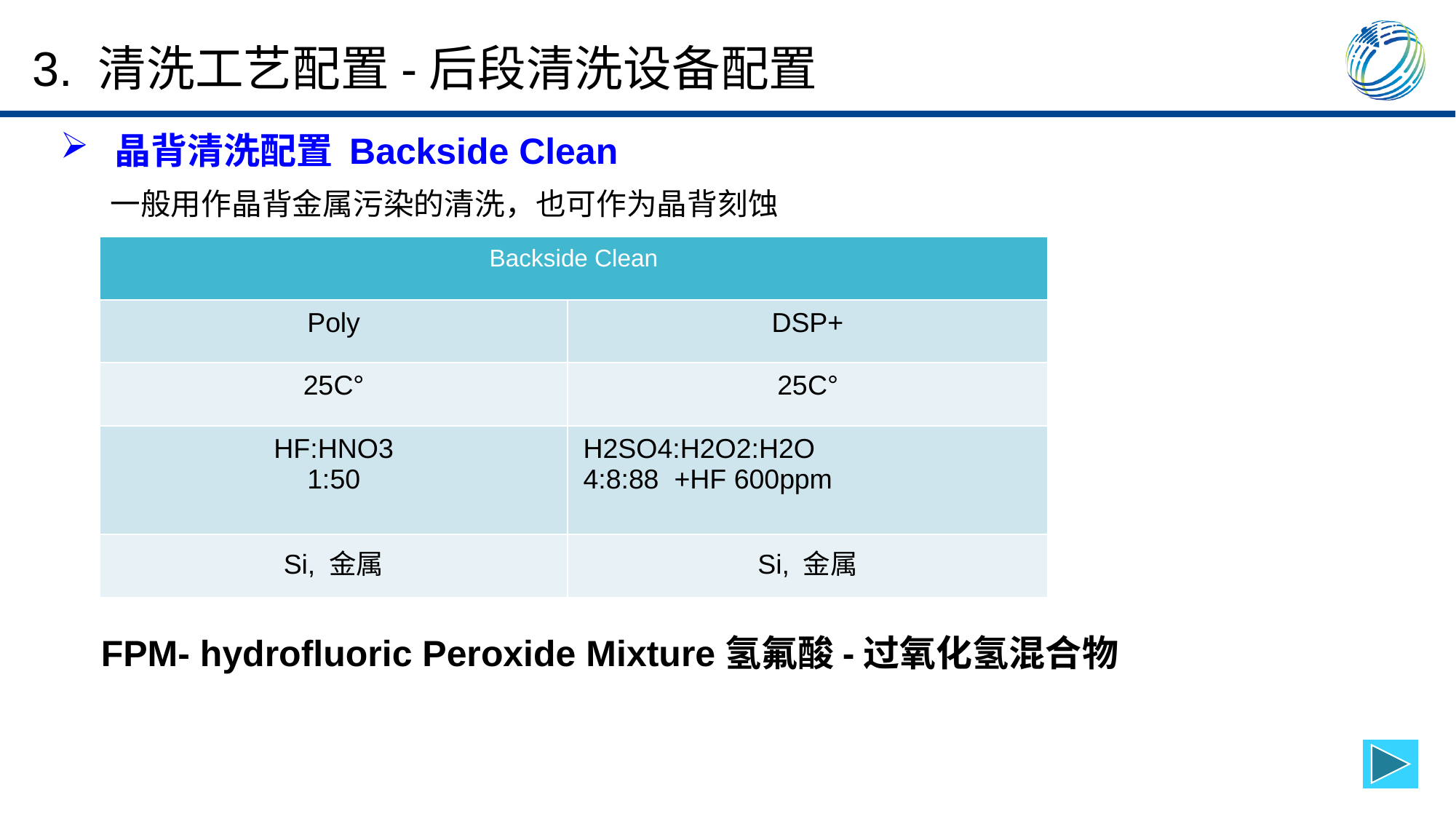

3. 清洗工艺配置-后段清洗设备配置
  晶背清洗配置 Backside Clean
一般用作晶背金属污染的清洗，也可作为晶背刻蚀
| Backside Clean |  |
| --- | --- |
| Poly | DSP+ |
| 25C° | 25C° |
| HF:HNO3 1:50 | H2SO4:H2O2:H2O 4:8:88 +HF 600ppm |
| Si, 金属 | Si, 金属 |
FPM- hydrofluoric Peroxide Mixture氢氟酸-过氧化氢混合物